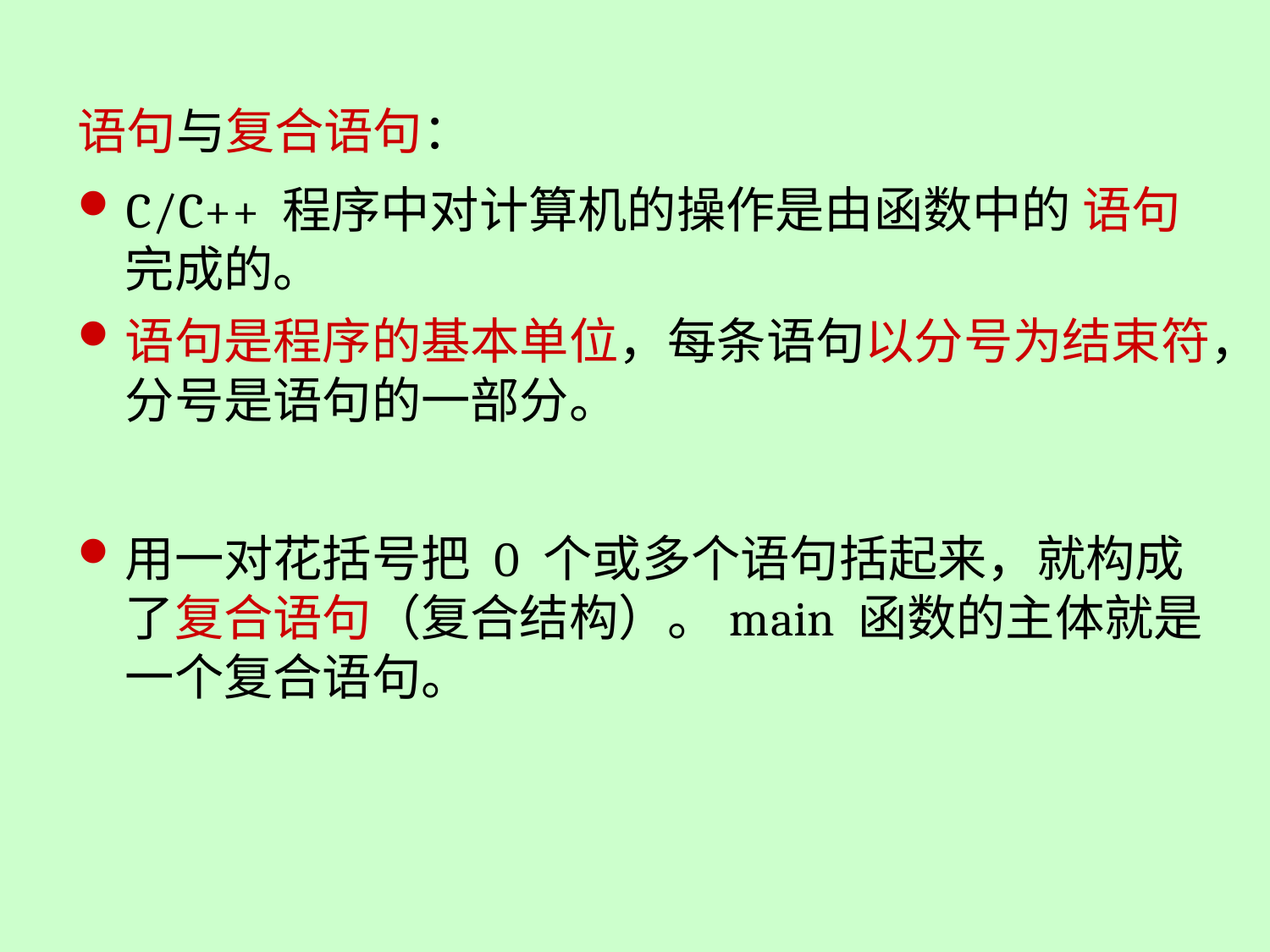

语句与复合语句：
C/C++ 程序中对计算机的操作是由函数中的 语句完成的。
语句是程序的基本单位，每条语句以分号为结束符，分号是语句的一部分。

用一对花括号把 0 个或多个语句括起来，就构成了复合语句（复合结构）。main 函数的主体就是一个复合语句。
48